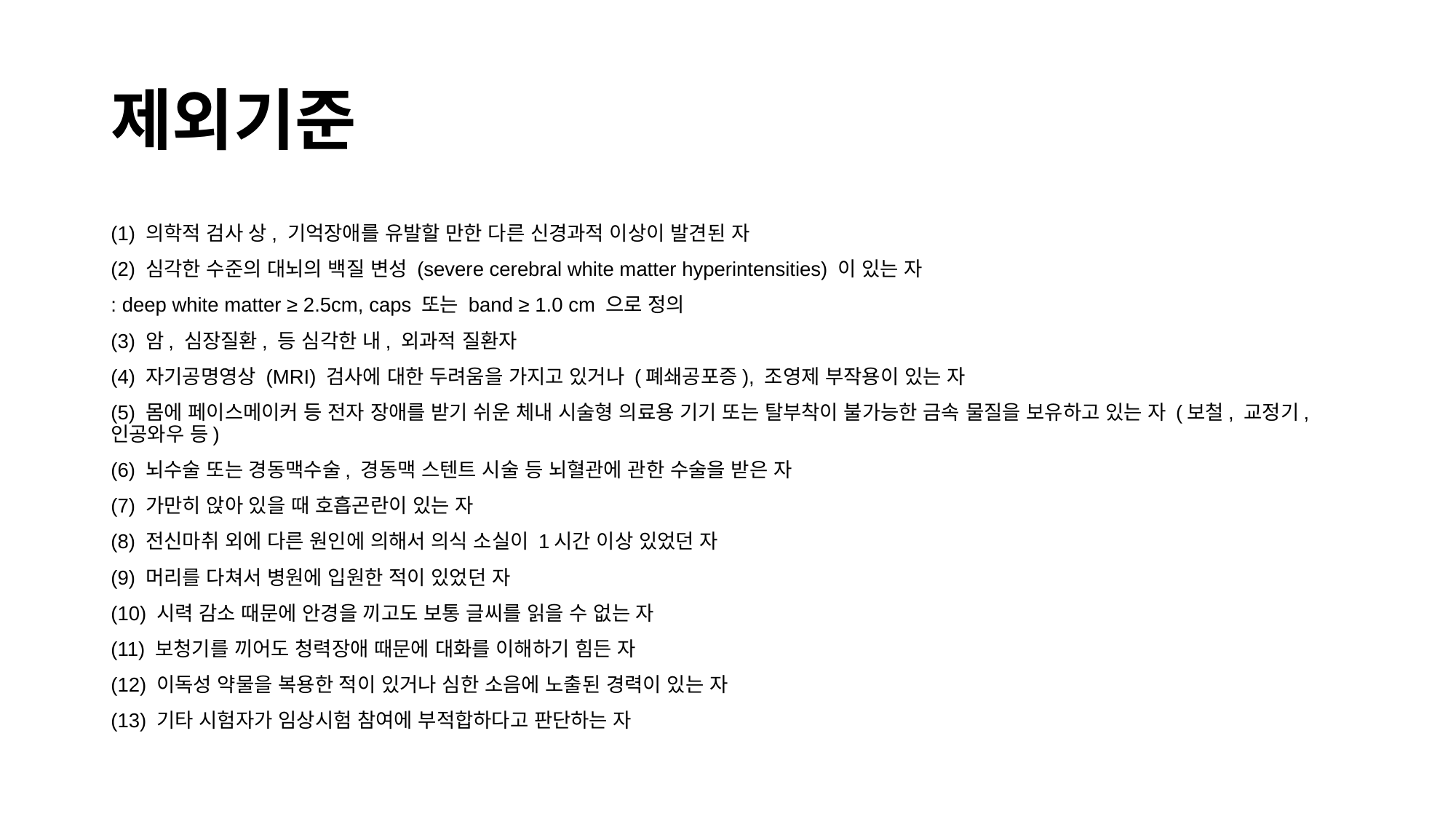

# 제외기준
(1) 의학적 검사 상, 기억장애를 유발할 만한 다른 신경과적 이상이 발견된 자
(2) 심각한 수준의 대뇌의 백질 변성 (severe cerebral white matter hyperintensities) 이 있는 자
: deep white matter ≥ 2.5cm, caps 또는 band ≥ 1.0 cm 으로 정의
(3) 암, 심장질환, 등 심각한 내, 외과적 질환자
(4) 자기공명영상 (MRI) 검사에 대한 두려움을 가지고 있거나 (폐쇄공포증), 조영제 부작용이 있는 자
(5) 몸에 페이스메이커 등 전자 장애를 받기 쉬운 체내 시술형 의료용 기기 또는 탈부착이 불가능한 금속 물질을 보유하고 있는 자 (보철, 교정기, 인공와우 등)
(6) 뇌수술 또는 경동맥수술, 경동맥 스텐트 시술 등 뇌혈관에 관한 수술을 받은 자
(7) 가만히 앉아 있을 때 호흡곤란이 있는 자
(8) 전신마취 외에 다른 원인에 의해서 의식 소실이 1시간 이상 있었던 자
(9) 머리를 다쳐서 병원에 입원한 적이 있었던 자
(10) 시력 감소 때문에 안경을 끼고도 보통 글씨를 읽을 수 없는 자
(11) 보청기를 끼어도 청력장애 때문에 대화를 이해하기 힘든 자
(12) 이독성 약물을 복용한 적이 있거나 심한 소음에 노출된 경력이 있는 자
(13) 기타 시험자가 임상시험 참여에 부적합하다고 판단하는 자